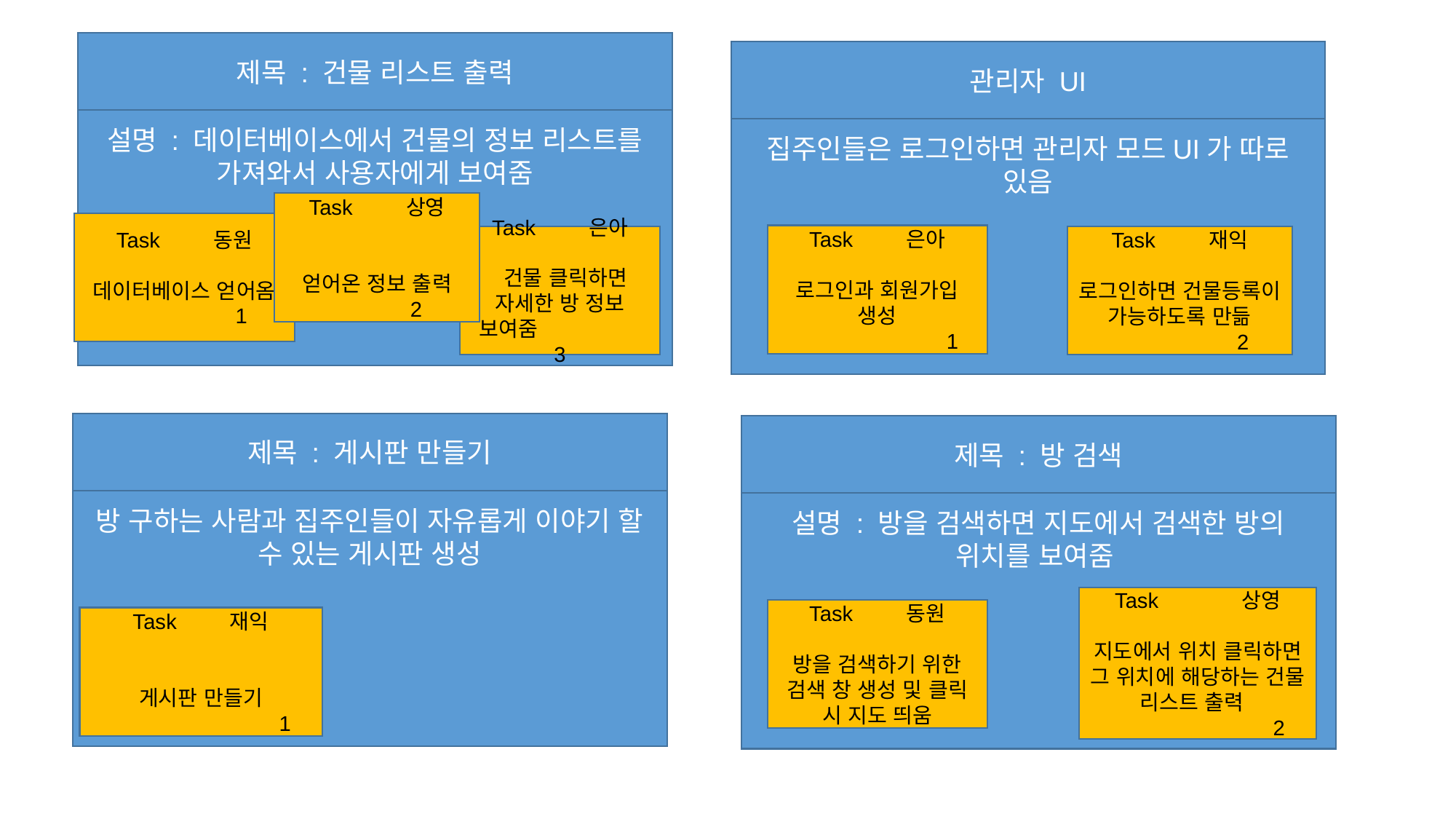

제목 : 건물 리스트 출력
설명 : 데이터베이스에서 건물의 정보 리스트를 가져와서 사용자에게 보여줌

Task        상영

얻어온 정보 출력
             2
Task        동원

데이터베이스 얻어옴
                   1
Task        은아

 건물 클릭하면 자세한 방 정보 보여줌                  3
관리자 UI
집주인들은 로그인하면 관리자 모드UI가 따로 있음

Task        은아

로그인과 회원가입 생성
                         1
Task        재익

로그인하면 건물등록이 가능하도록 만듦
                         2
제목 : 게시판 만들기
방 구하는 사람과 집주인들이 자유롭게 이야기 할 수 있는 게시판 생성

Task        재익

게시판 만들기
                            1
제목 : 방 검색
설명 : 방을 검색하면 지도에서 검색한 방의 위치를 보여줌

Task             상영

지도에서 위치 클릭하면 그 위치에 해당하는 건물 리스트 출력
                           2
Task        동원

방을 검색하기 위한 검색 창 생성 및 클릭 시 지도 띄움